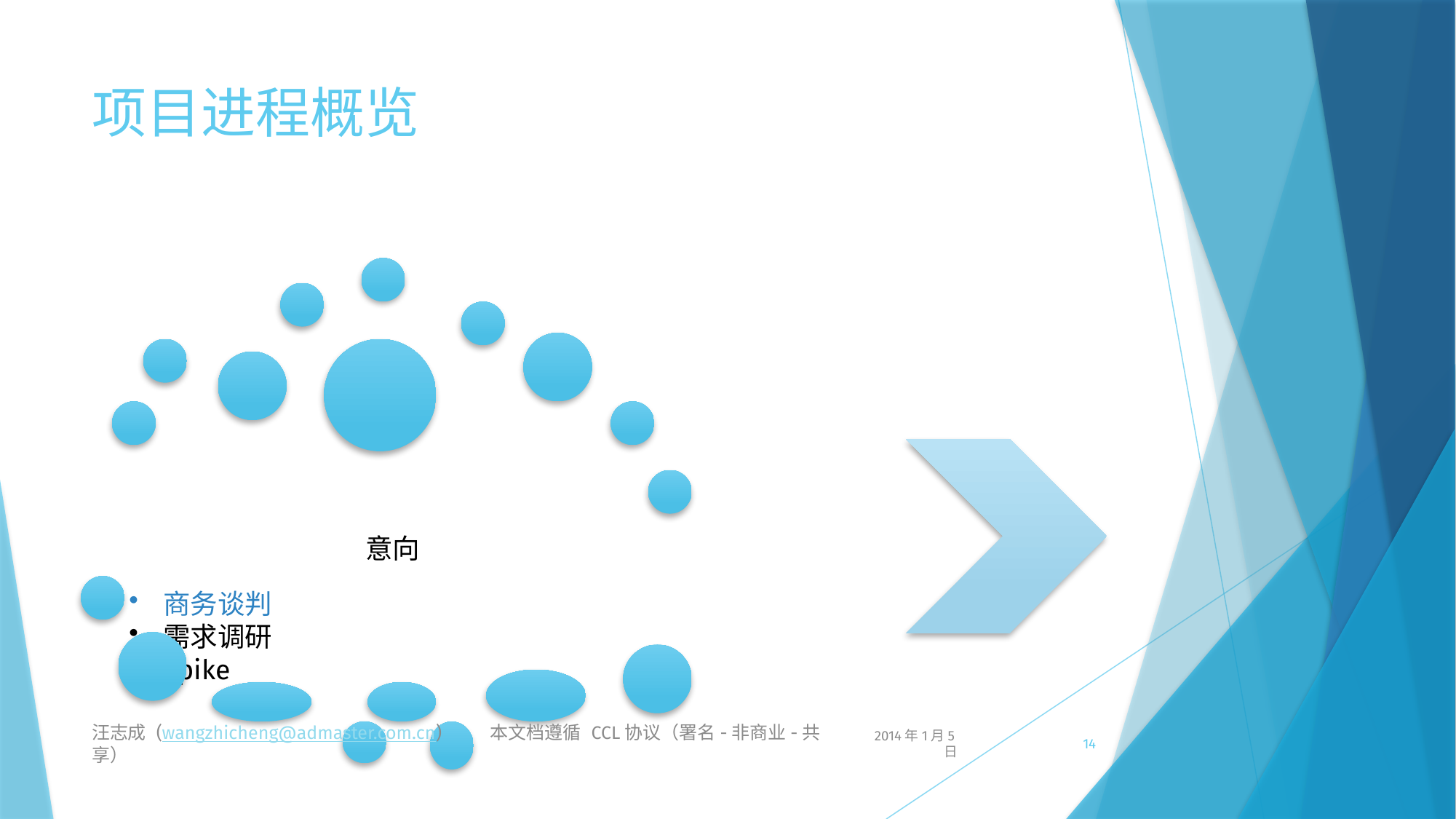

# 项目进程概览
意向
需求调研
Spike
商务谈判
汪志成 (wangzhicheng@admaster.com.cn)         本文档遵循 CCL协议（署名-非商业-共享）
2014年1月5日
14